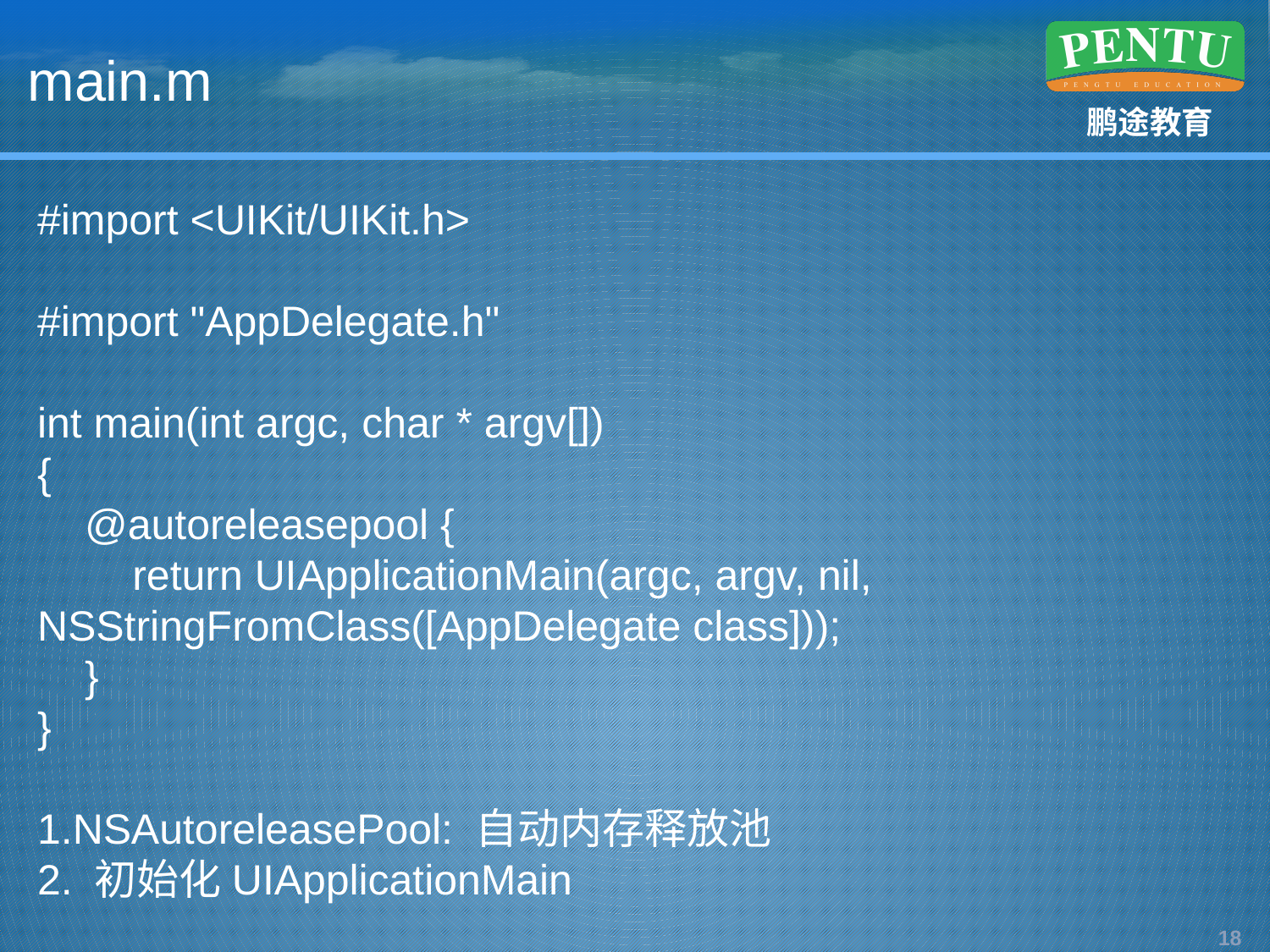

# main.m
#import <UIKit/UIKit.h>

#import "AppDelegate.h"

int main(int argc, char * argv[])
{
    @autoreleasepool {
        return UIApplicationMain(argc, argv, nil, NSStringFromClass([AppDelegate class]));
    }
}

1.NSAutoreleasePool: 自动内存释放池
2. 初始化UIApplicationMain
18